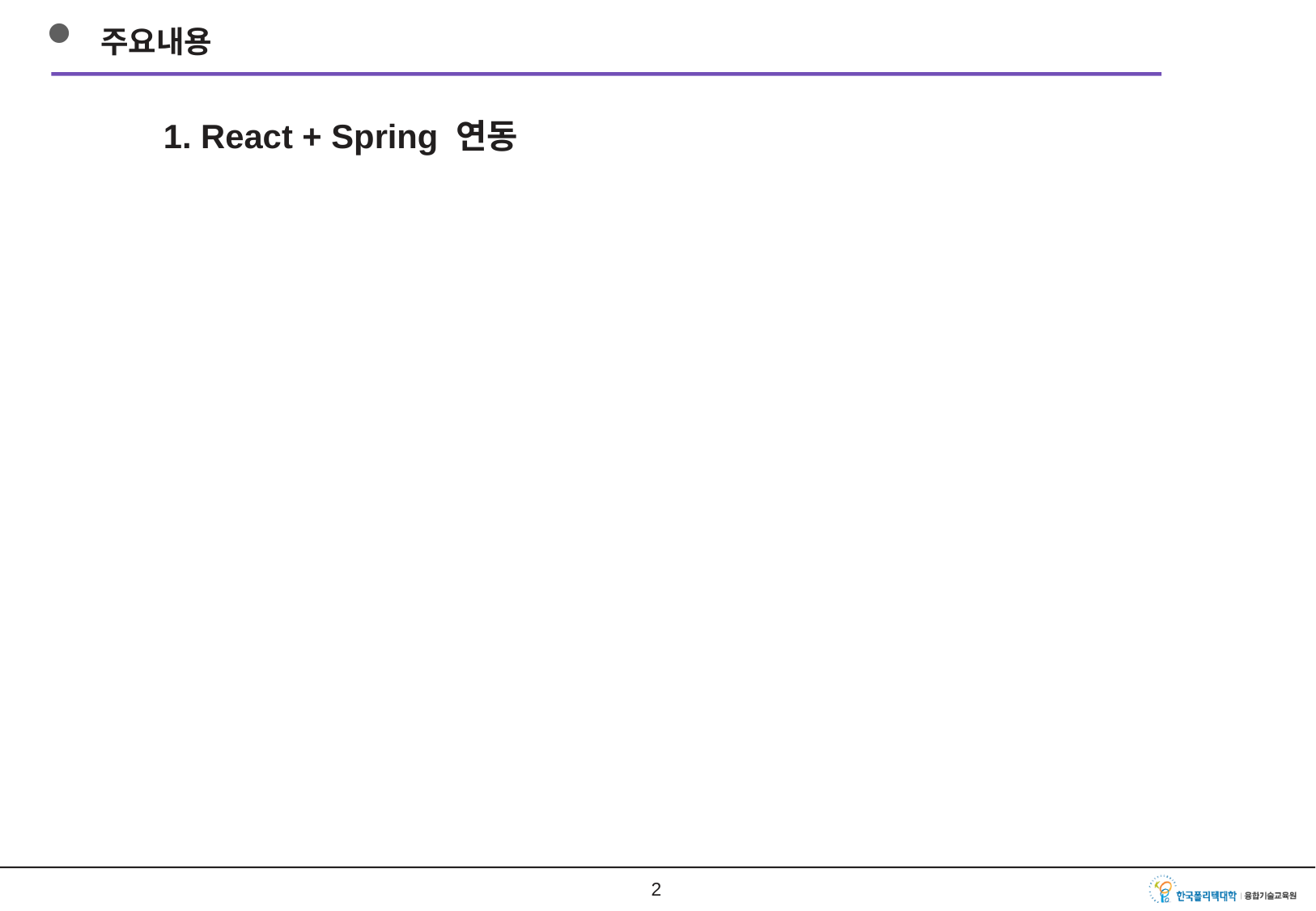

주요내용
1. React + Spring 연동
2